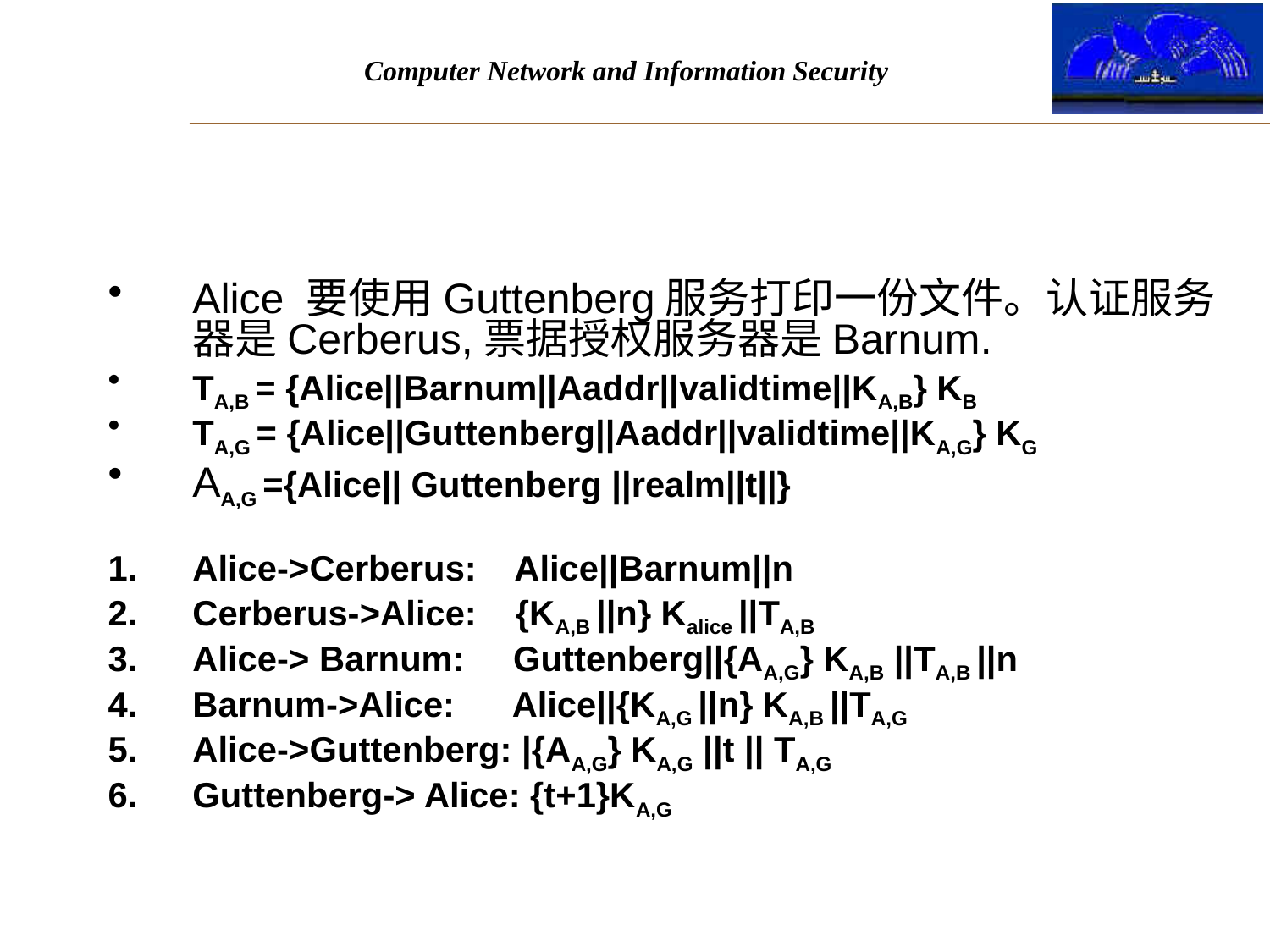

#
Alice 要使用Guttenberg服务打印一份文件。认证服务器是Cerberus,票据授权服务器是Barnum.
TA,B = {Alice||Barnum||Aaddr||validtime||KA,B} KB
TA,G = {Alice||Guttenberg||Aaddr||validtime||KA,G} KG
AA,G ={Alice|| Guttenberg ||realm||t||}

Alice->Cerberus:    Alice||Barnum||n
Cerberus->Alice:    {KA,B ||n} Kalice ||TA,B
Alice-> Barnum:     Guttenberg||{AA,G} KA,B ||TA,B ||n
Barnum->Alice:      Alice||{KA,G ||n} KA,B ||TA,G
Alice->Guttenberg: |{AA,G} KA,G ||t || TA,G
Guttenberg-> Alice: {t+1}KA,G